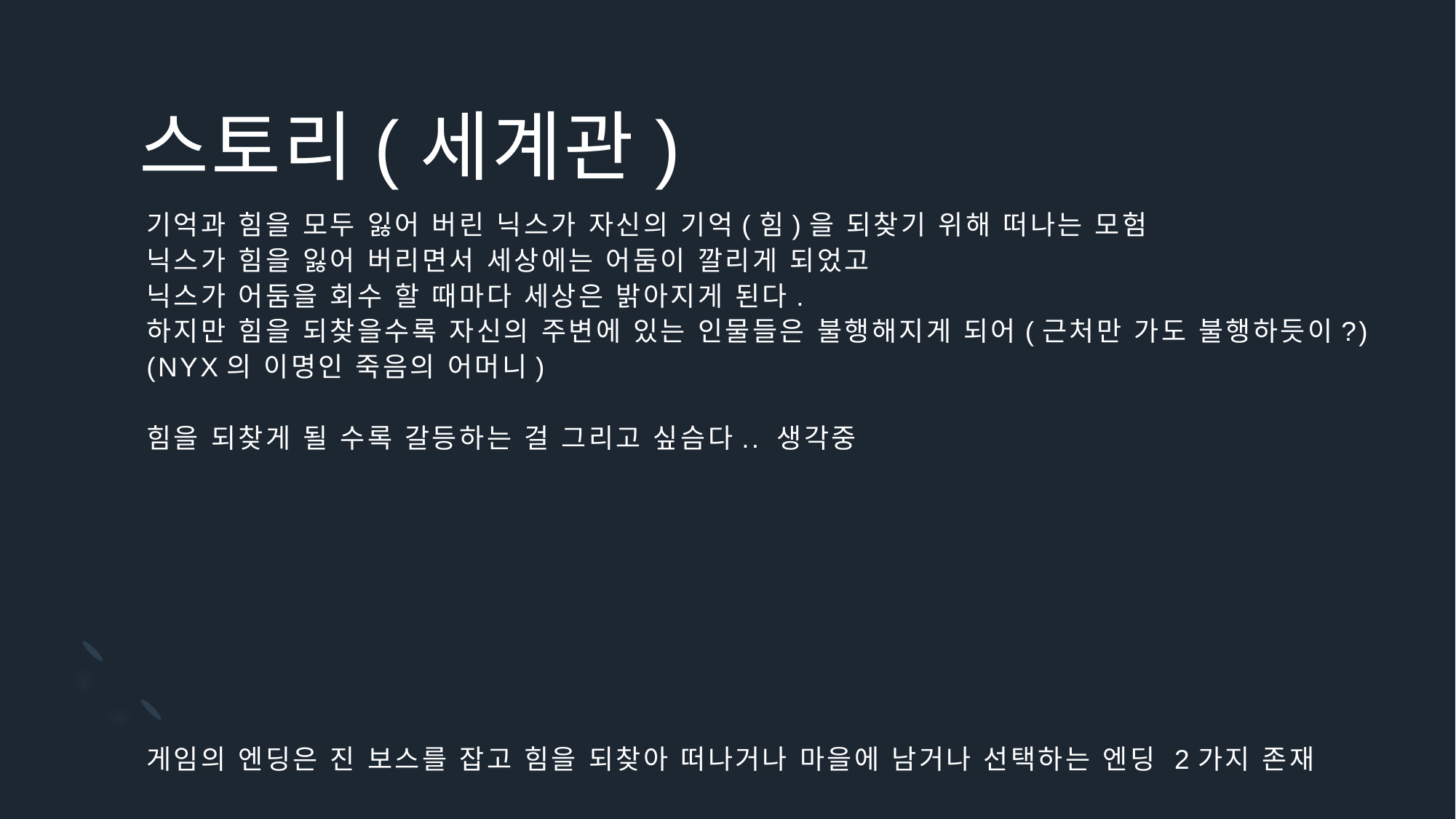

스토리(세계관)

# 기억과 힘을 모두 잃어 버린 닉스가 자신의 기억(힘)을 되찾기 위해 떠나는 모험 닉스가 힘을 잃어 버리면서 세상에는 어둠이 깔리게 되었고 닉스가 어둠을 회수 할 때마다 세상은 밝아지게 된다. 하지만 힘을 되찾을수록 자신의 주변에 있는 인물들은 불행해지게 되어(근처만 가도 불행하듯이?) (NYX의 이명인 죽음의 어머니) 힘을 되찾게 될 수록 갈등하는 걸 그리고 싶슴다.. 생각중 게임의 엔딩은 진 보스를 잡고 힘을 되찾아 떠나거나 마을에 남거나 선택하는 엔딩 2가지 존재